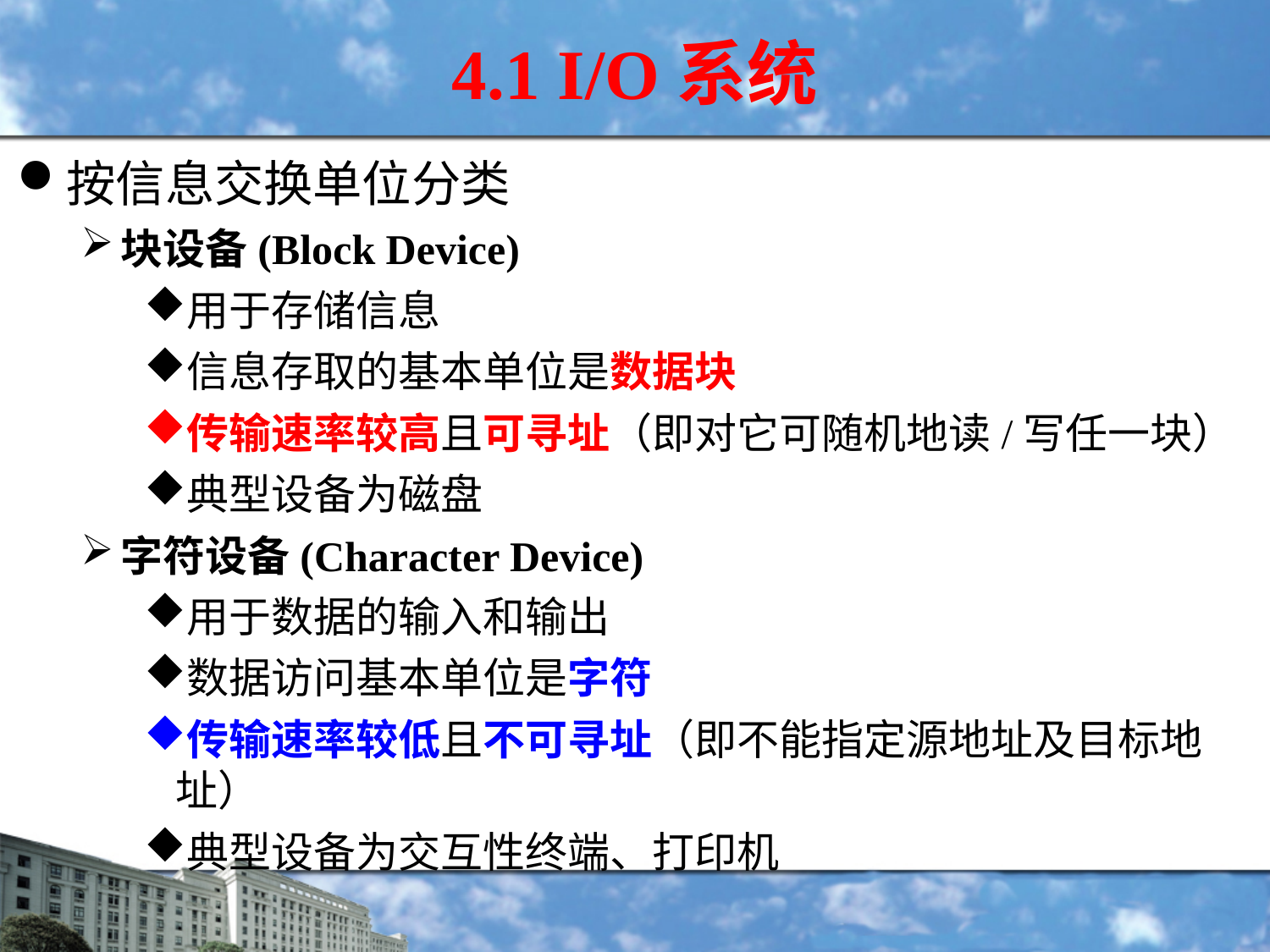

4.1 I/O系统
按信息交换单位分类
块设备(Block Device)
用于存储信息
信息存取的基本单位是数据块
传输速率较高且可寻址（即对它可随机地读/写任一块）
典型设备为磁盘
字符设备(Character Device)
用于数据的输入和输出
数据访问基本单位是字符
传输速率较低且不可寻址（即不能指定源地址及目标地址）
典型设备为交互性终端、打印机